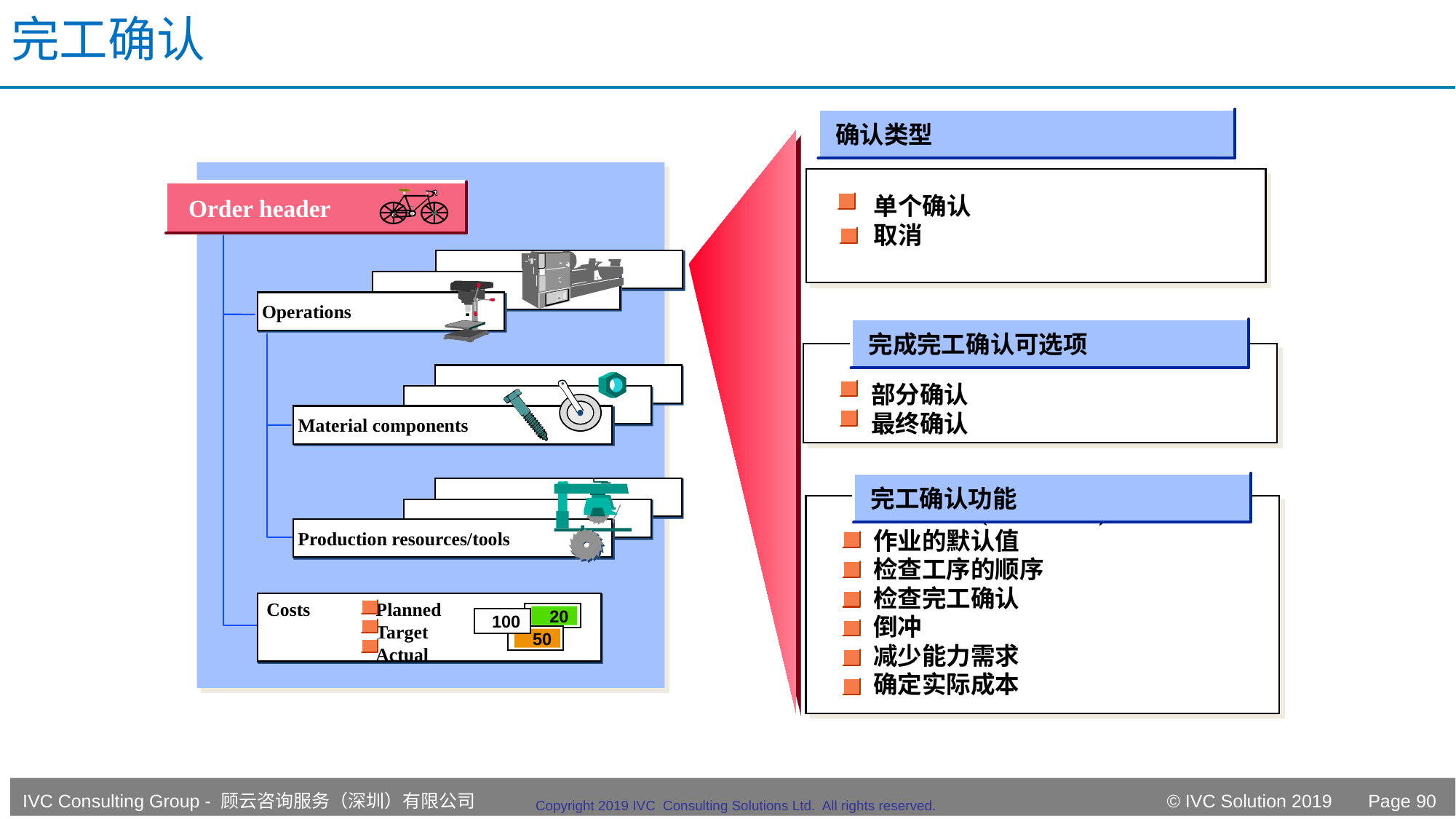

# 完工确认
确认类型

单个确认
取消

Order header

Operations

完成完工确认可选项

部分确认
最终确认

Material components

完工确认功能

Set status (user status)
作业的默认值
检查工序的顺序
检查完工确认
倒冲
减少能力需求
确定实际成本

Production resources/tools

Costs	Planned
	Target
	Actual

20

100

50